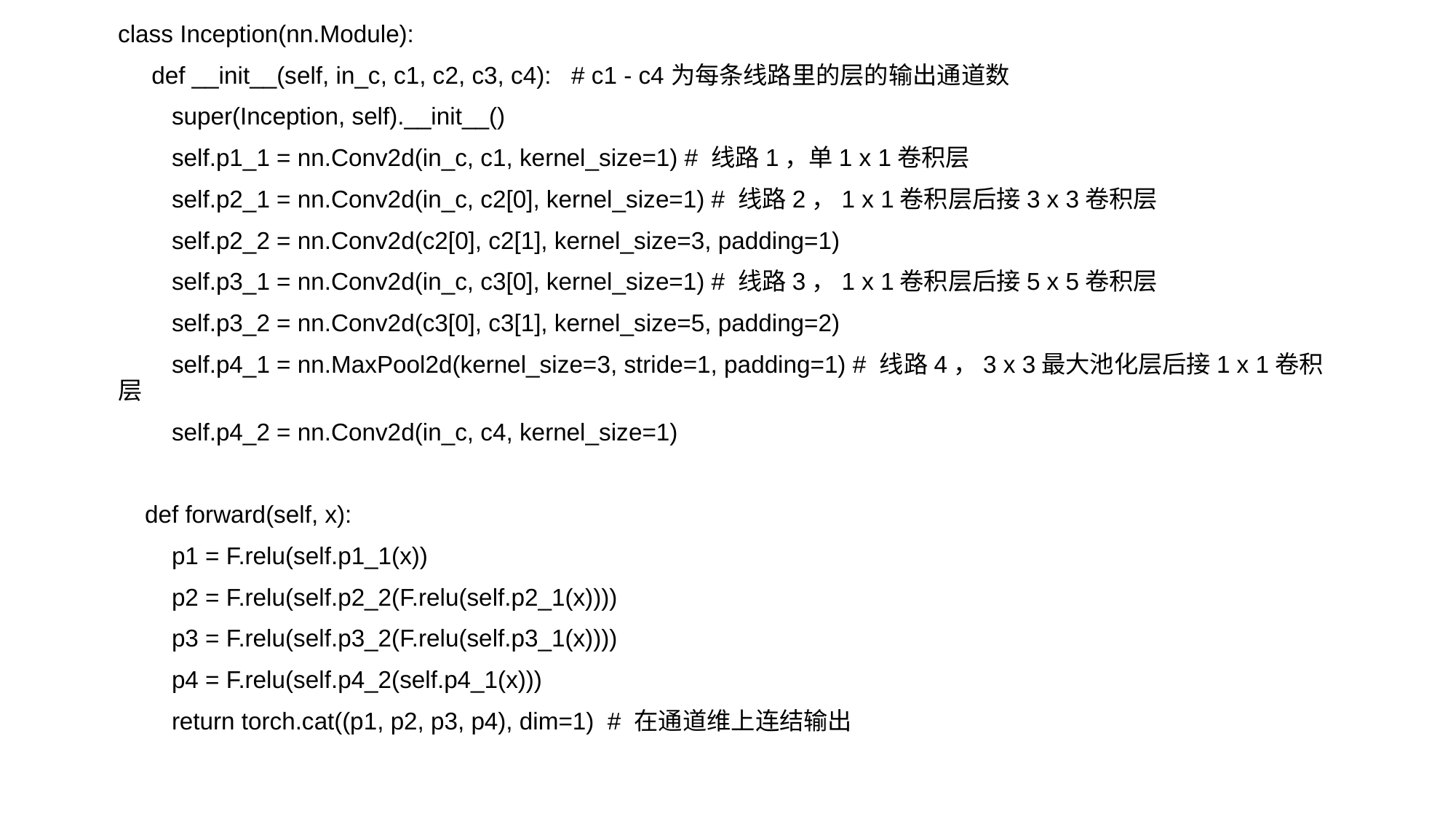

class Inception(nn.Module):
     def __init__(self, in_c, c1, c2, c3, c4):   # c1 - c4为每条线路里的层的输出通道数
        super(Inception, self).__init__()
        self.p1_1 = nn.Conv2d(in_c, c1, kernel_size=1) # 线路1，单1 x 1卷积层
        self.p2_1 = nn.Conv2d(in_c, c2[0], kernel_size=1) # 线路2，1 x 1卷积层后接3 x 3卷积层
        self.p2_2 = nn.Conv2d(c2[0], c2[1], kernel_size=3, padding=1)
        self.p3_1 = nn.Conv2d(in_c, c3[0], kernel_size=1) # 线路3，1 x 1卷积层后接5 x 5卷积层
        self.p3_2 = nn.Conv2d(c3[0], c3[1], kernel_size=5, padding=2)
        self.p4_1 = nn.MaxPool2d(kernel_size=3, stride=1, padding=1) # 线路4，3 x 3最大池化层后接1 x 1卷积层
        self.p4_2 = nn.Conv2d(in_c, c4, kernel_size=1)

    def forward(self, x):
        p1 = F.relu(self.p1_1(x))
        p2 = F.relu(self.p2_2(F.relu(self.p2_1(x))))
        p3 = F.relu(self.p3_2(F.relu(self.p3_1(x))))
        p4 = F.relu(self.p4_2(self.p4_1(x)))
        return torch.cat((p1, p2, p3, p4), dim=1)  # 在通道维上连结输出